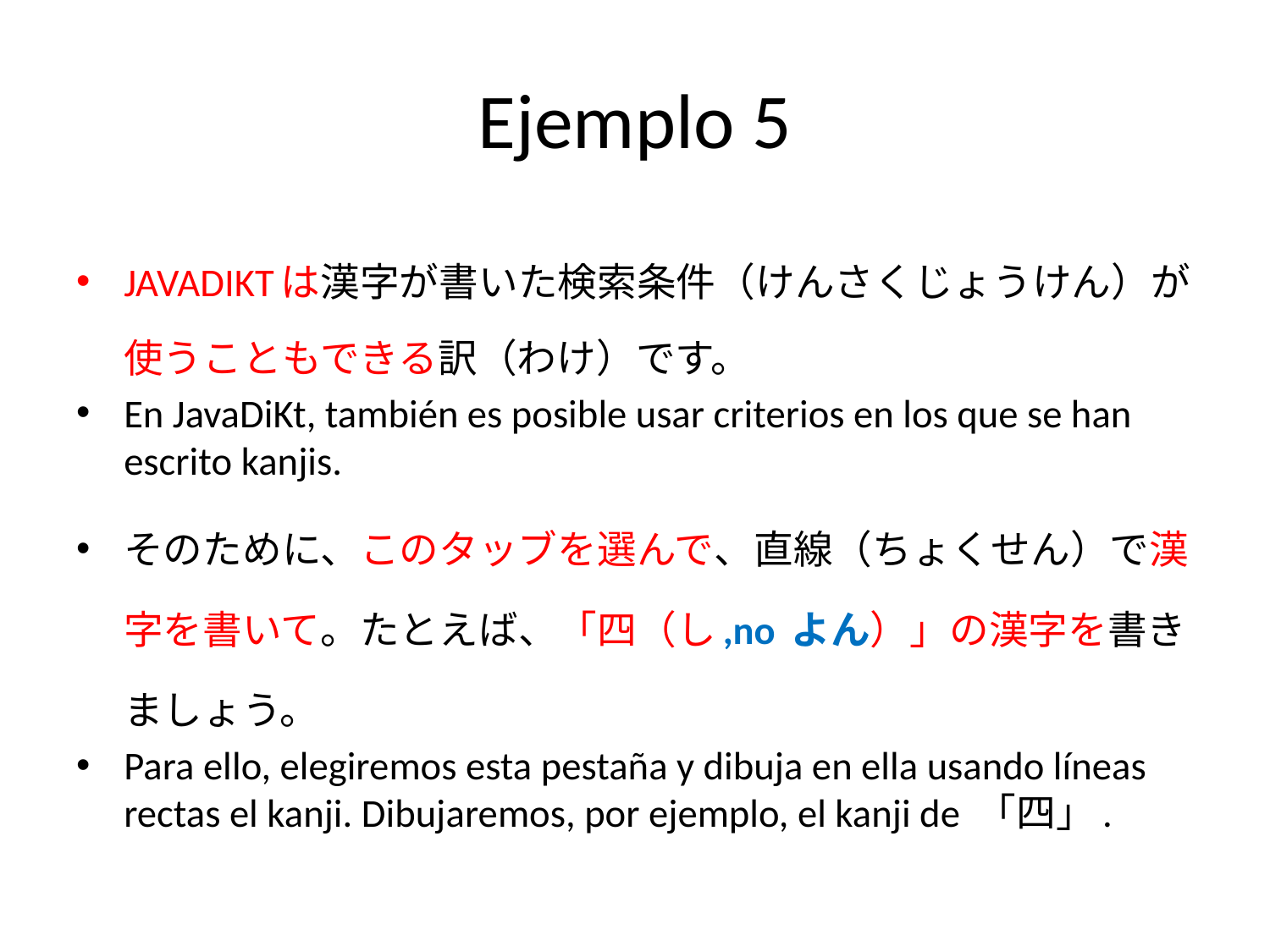

# Ejemplo 5
JAVADIKTは漢字が書いた検索条件（けんさくじょうけん）が使うこともできる訳（わけ）です。
En JavaDiKt, también es posible usar criterios en los que se han escrito kanjis.
そのために、このタッブを選んで、直線（ちょくせん）で漢字を書いて。たとえば、「四（し,no よん）」の漢字を書きましょう。
Para ello, elegiremos esta pestaña y dibuja en ella usando líneas rectas el kanji. Dibujaremos, por ejemplo, el kanji de 「四」.